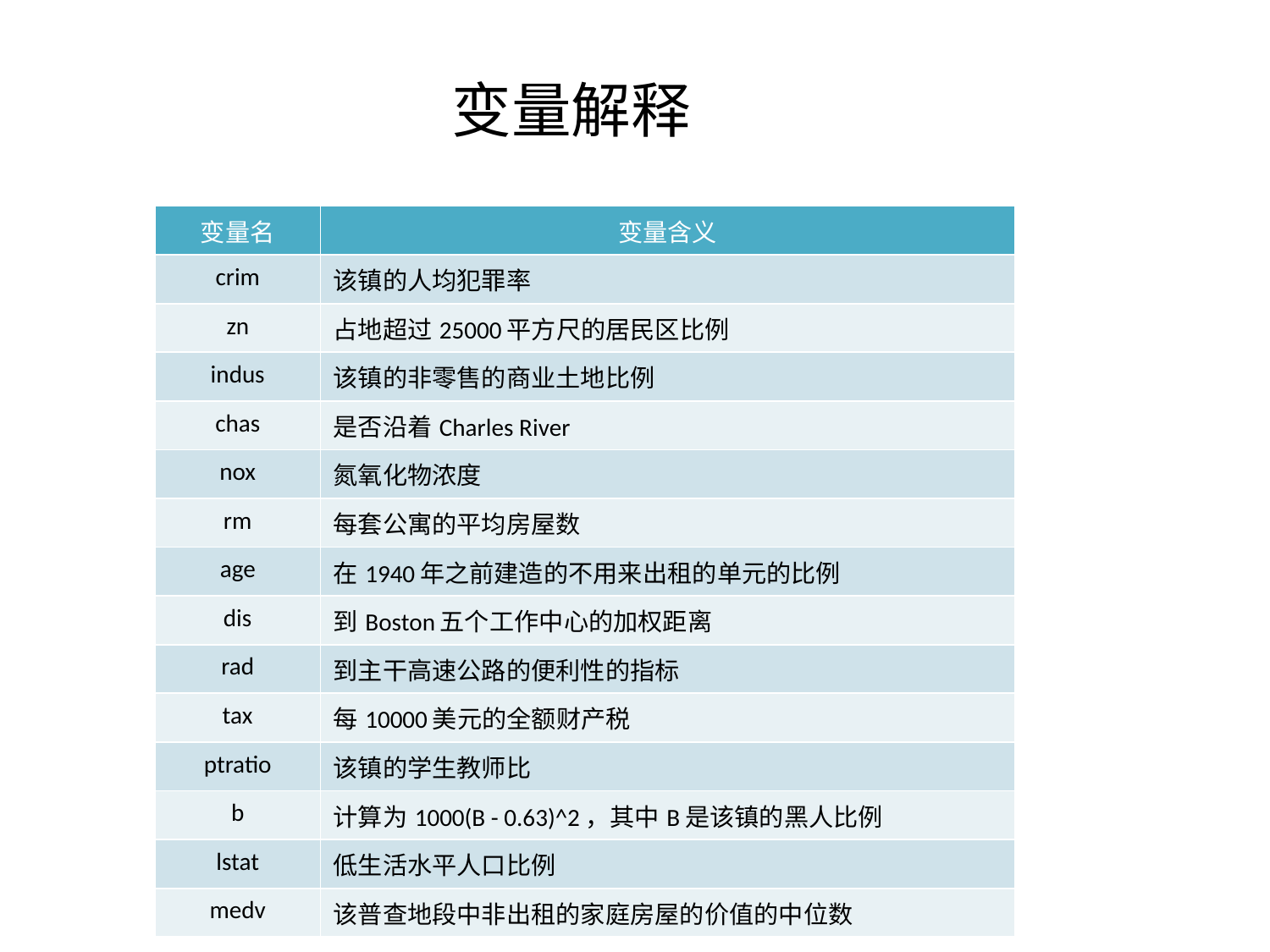

# 变量解释
| 变量名 | 变量含义 |
| --- | --- |
| crim | 该镇的人均犯罪率 |
| zn | 占地超过25000平方尺的居民区比例 |
| indus | 该镇的非零售的商业土地比例 |
| chas | 是否沿着Charles River |
| nox | 氮氧化物浓度 |
| rm | 每套公寓的平均房屋数 |
| age | 在1940年之前建造的不用来出租的单元的比例 |
| dis | 到Boston五个工作中心的加权距离 |
| rad | 到主干高速公路的便利性的指标 |
| tax | 每10000美元的全额财产税 |
| ptratio | 该镇的学生教师比 |
| b | 计算为1000(B - 0.63)^2，其中B是该镇的黑人比例 |
| lstat | 低生活水平人口比例 |
| medv | 该普查地段中非出租的家庭房屋的价值的中位数 |